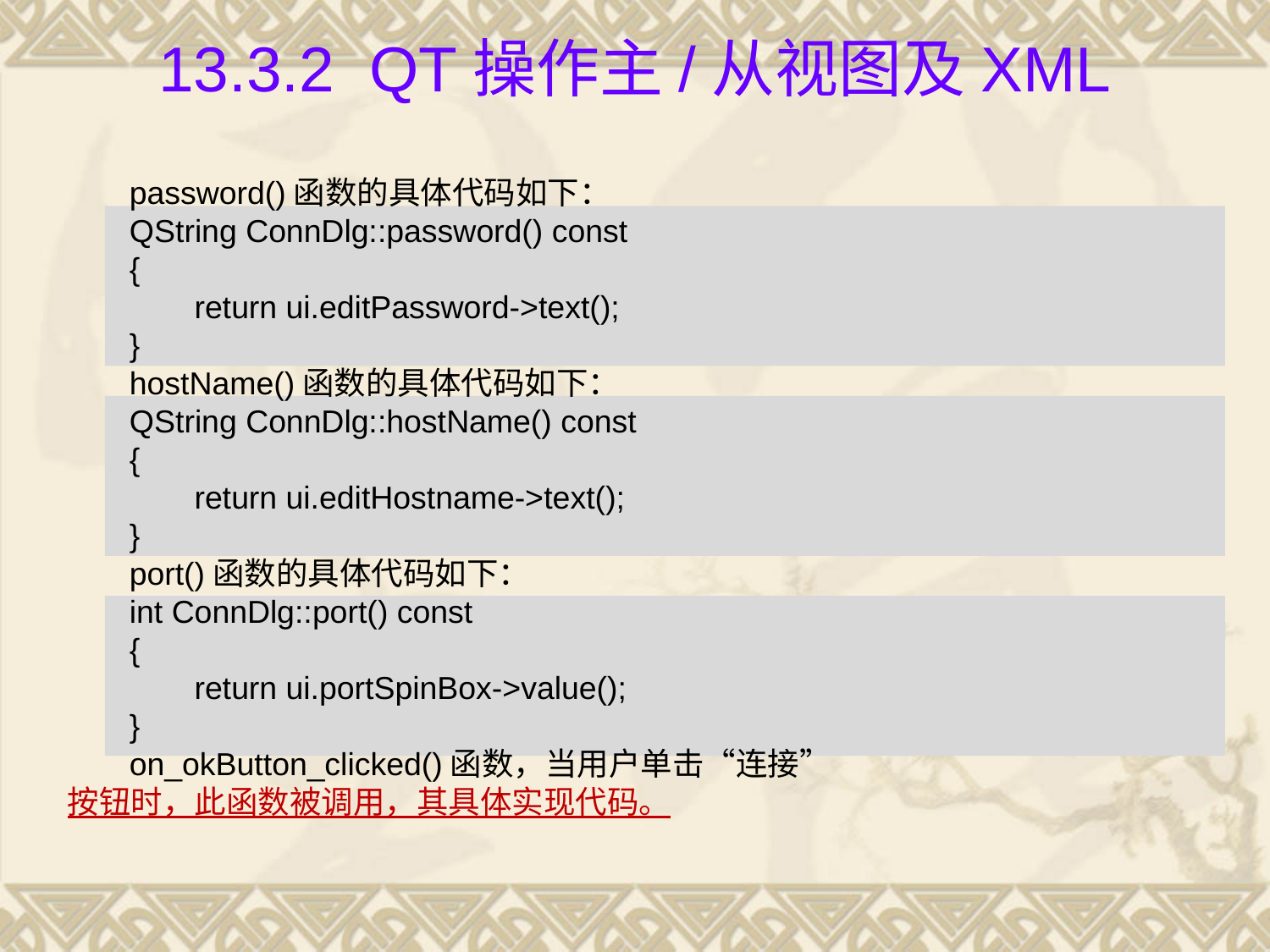

# 13.3.2  Qt操作主/从视图及XML
password()函数的具体代码如下：
QString ConnDlg::password() const
{
	return ui.editPassword->text();
}
hostName()函数的具体代码如下：
QString ConnDlg::hostName() const
{
	return ui.editHostname->text();
}
port()函数的具体代码如下：
int ConnDlg::port() const
{
	return ui.portSpinBox->value();
}
on_okButton_clicked()函数，当用户单击“连接”按钮时，此函数被调用，其具体实现代码。